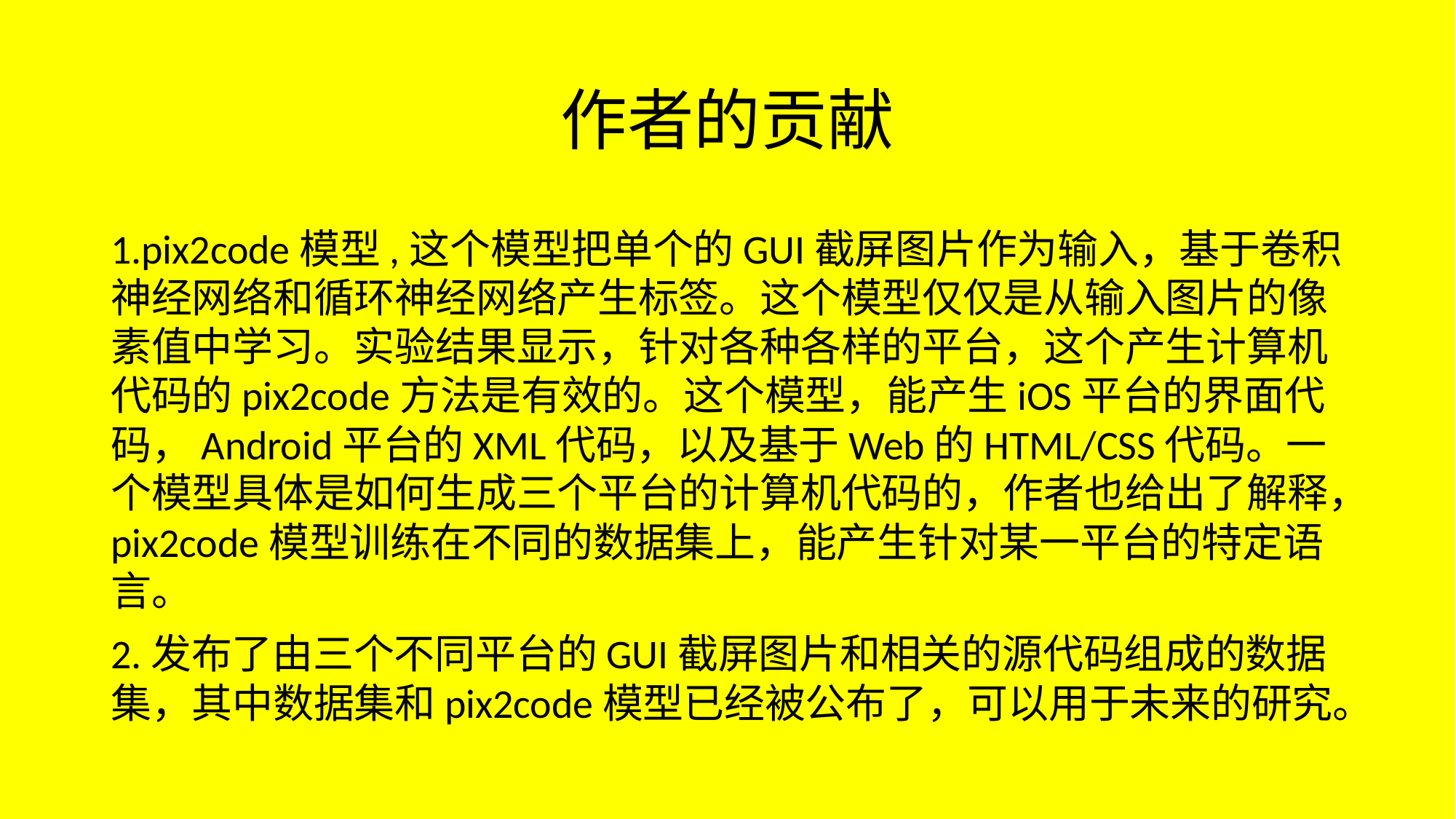

# 作者的贡献
1.pix2code模型,这个模型把单个的GUI截屏图片作为输入，基于卷积神经网络和循环神经网络产生标签。这个模型仅仅是从输入图片的像素值中学习。实验结果显示，针对各种各样的平台，这个产生计算机代码的pix2code方法是有效的。这个模型，能产生iOS平台的界面代码，Android平台的XML代码，以及基于Web的HTML/CSS代码。一个模型具体是如何生成三个平台的计算机代码的，作者也给出了解释，pix2code模型训练在不同的数据集上，能产生针对某一平台的特定语言。
2.发布了由三个不同平台的GUI截屏图片和相关的源代码组成的数据集，其中数据集和pix2code模型已经被公布了，可以用于未来的研究。